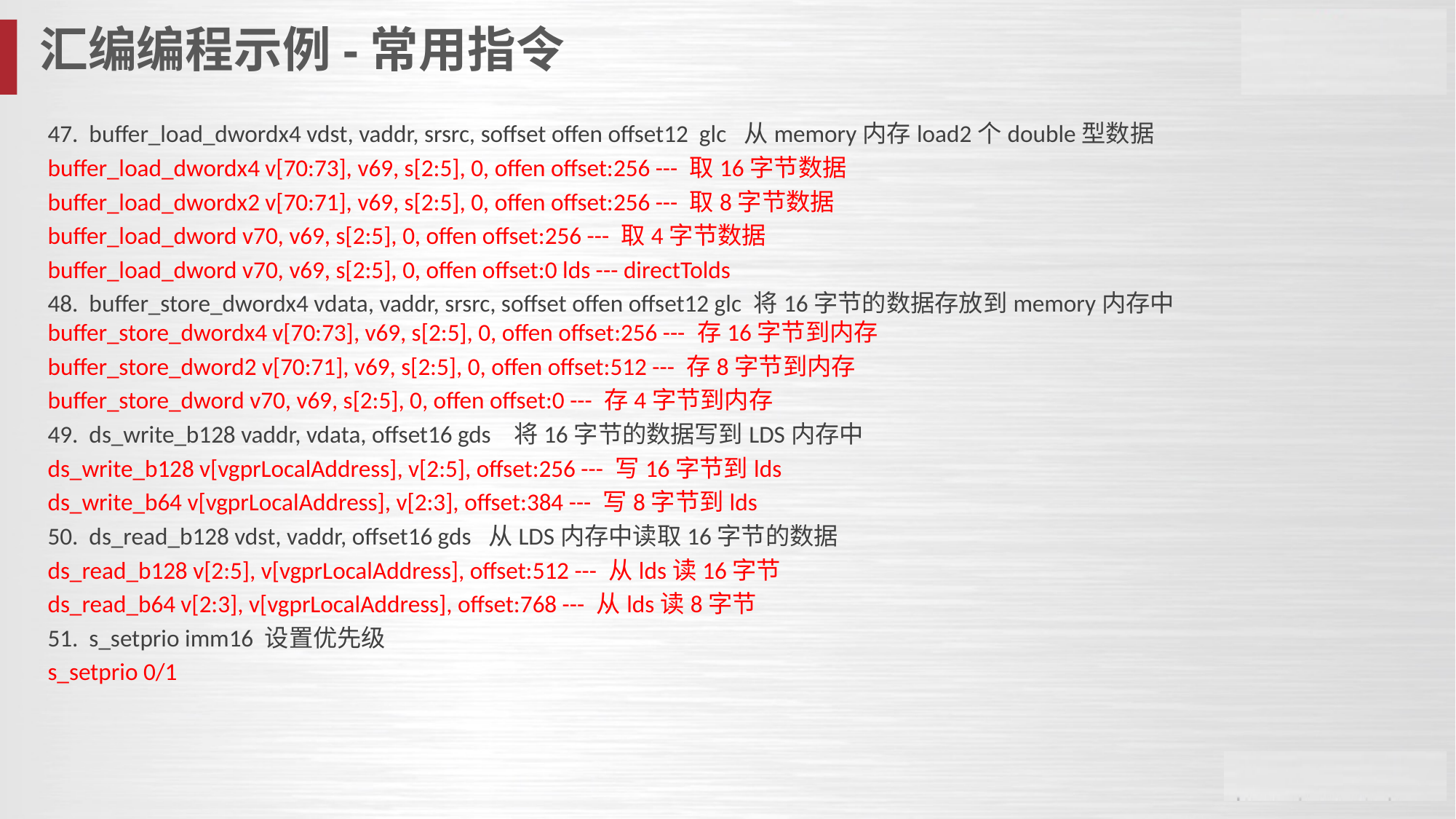

汇编编程示例-常用指令
47.  buffer_load_dwordx4 vdst, vaddr, srsrc, soffset offen offset12  glc  从memory内存load2个double型数据
buffer_load_dwordx4 v[70:73], v69, s[2:5], 0, offen offset:256 --- 取16字节数据
buffer_load_dwordx2 v[70:71], v69, s[2:5], 0, offen offset:256 --- 取8字节数据
buffer_load_dword v70, v69, s[2:5], 0, offen offset:256 --- 取4字节数据
buffer_load_dword v70, v69, s[2:5], 0, offen offset:0 lds --- directTolds
48.  buffer_store_dwordx4 vdata, vaddr, srsrc, soffset offen offset12 glc 将16字节的数据存放到memory内存中buffer_store_dwordx4 v[70:73], v69, s[2:5], 0, offen offset:256 --- 存16字节到内存
buffer_store_dword2 v[70:71], v69, s[2:5], 0, offen offset:512 --- 存8字节到内存
buffer_store_dword v70, v69, s[2:5], 0, offen offset:0 --- 存4字节到内存
49.  ds_write_b128 vaddr, vdata, offset16 gds   将16字节的数据写到LDS内存中
ds_write_b128 v[vgprLocalAddress], v[2:5], offset:256 --- 写16字节到lds
ds_write_b64 v[vgprLocalAddress], v[2:3], offset:384 --- 写8字节到lds
50.  ds_read_b128 vdst, vaddr, offset16 gds  从LDS内存中读取16字节的数据
ds_read_b128 v[2:5], v[vgprLocalAddress], offset:512 --- 从lds读16字节
ds_read_b64 v[2:3], v[vgprLocalAddress], offset:768 --- 从lds读8字节
51.  s_setprio imm16 设置优先级
s_setprio 0/1